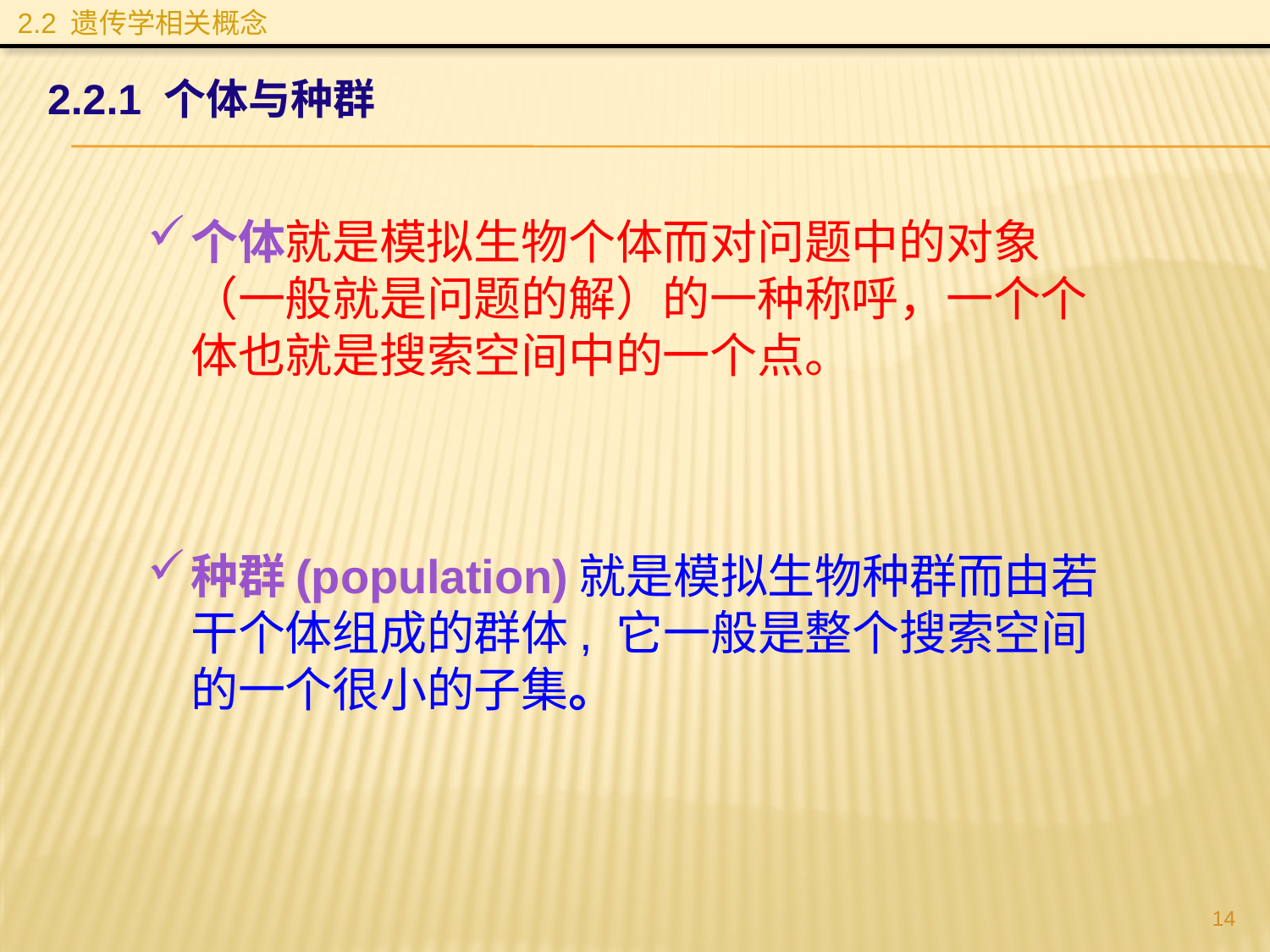

2.2 遗传学相关概念

2.2.1 个体与种群
个体就是模拟生物个体而对问题中的对象（一般就是问题的解）的一种称呼，一个个体也就是搜索空间中的一个点。

种群(population)就是模拟生物种群而由若干个体组成的群体, 它一般是整个搜索空间的一个很小的子集。
14